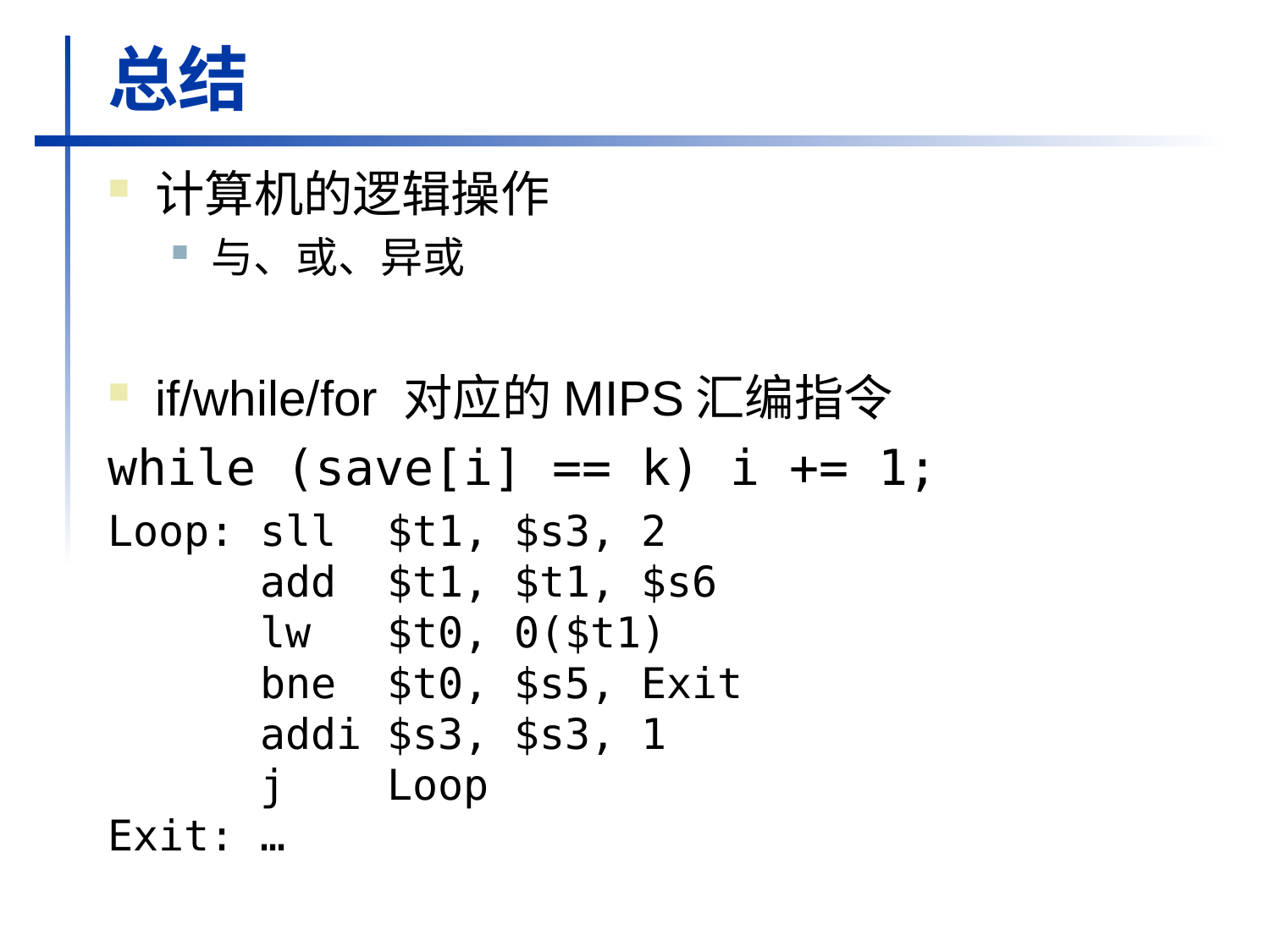

# 总结
计算机的逻辑操作
与、或、异或

if/while/for 对应的MIPS汇编指令
while (save[i] == k) i += 1;
Loop: sll  $t1, $s3, 2
      add  $t1, $t1, $s6
      lw   $t0, 0($t1)
      bne  $t0, $s5, Exit
      addi $s3, $s3, 1
      j    Loop
Exit: …